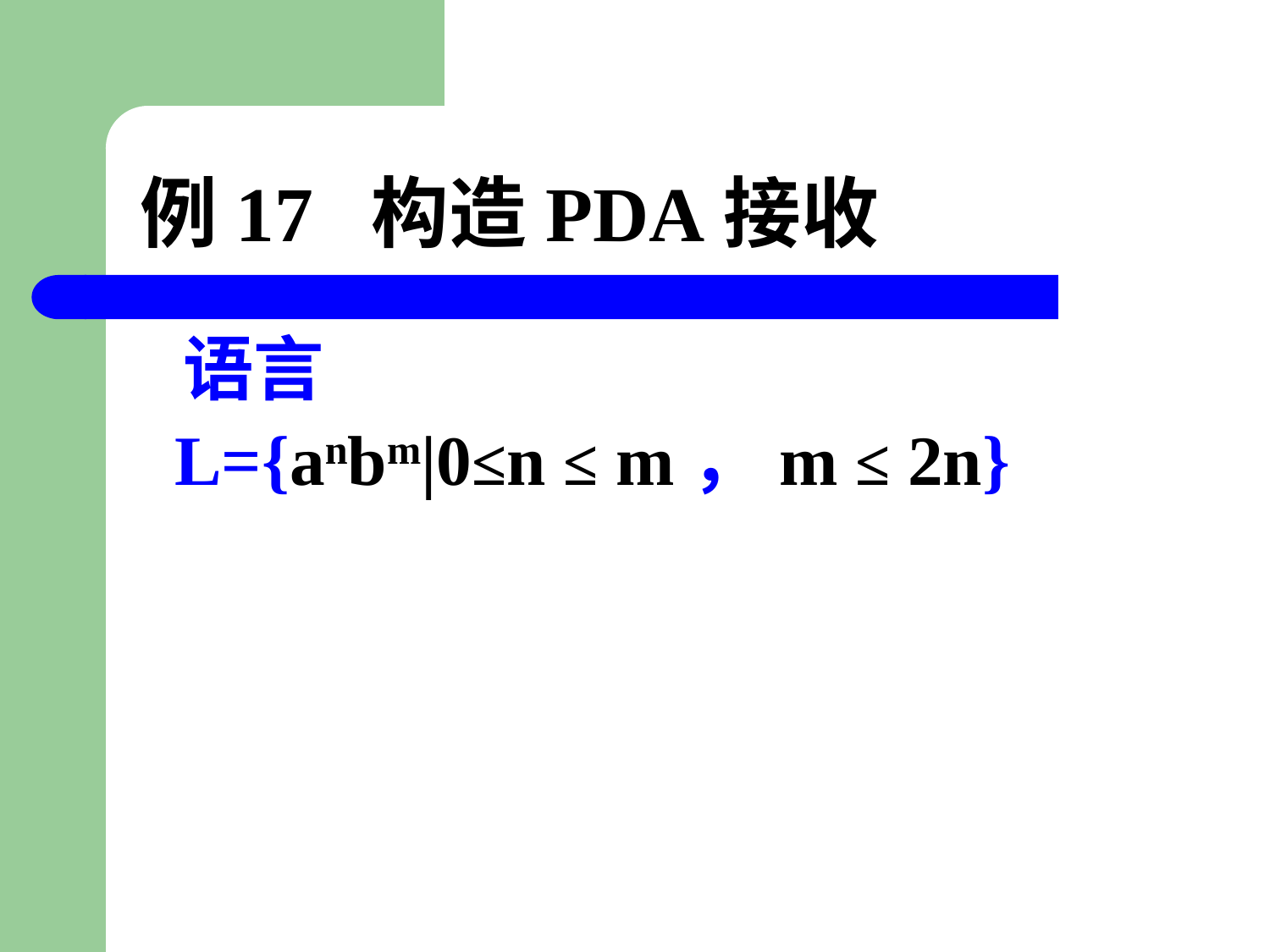

# 例17  构造PDA接收
  语言
  L={anbm|0≤n ≤ m，m ≤ 2n}